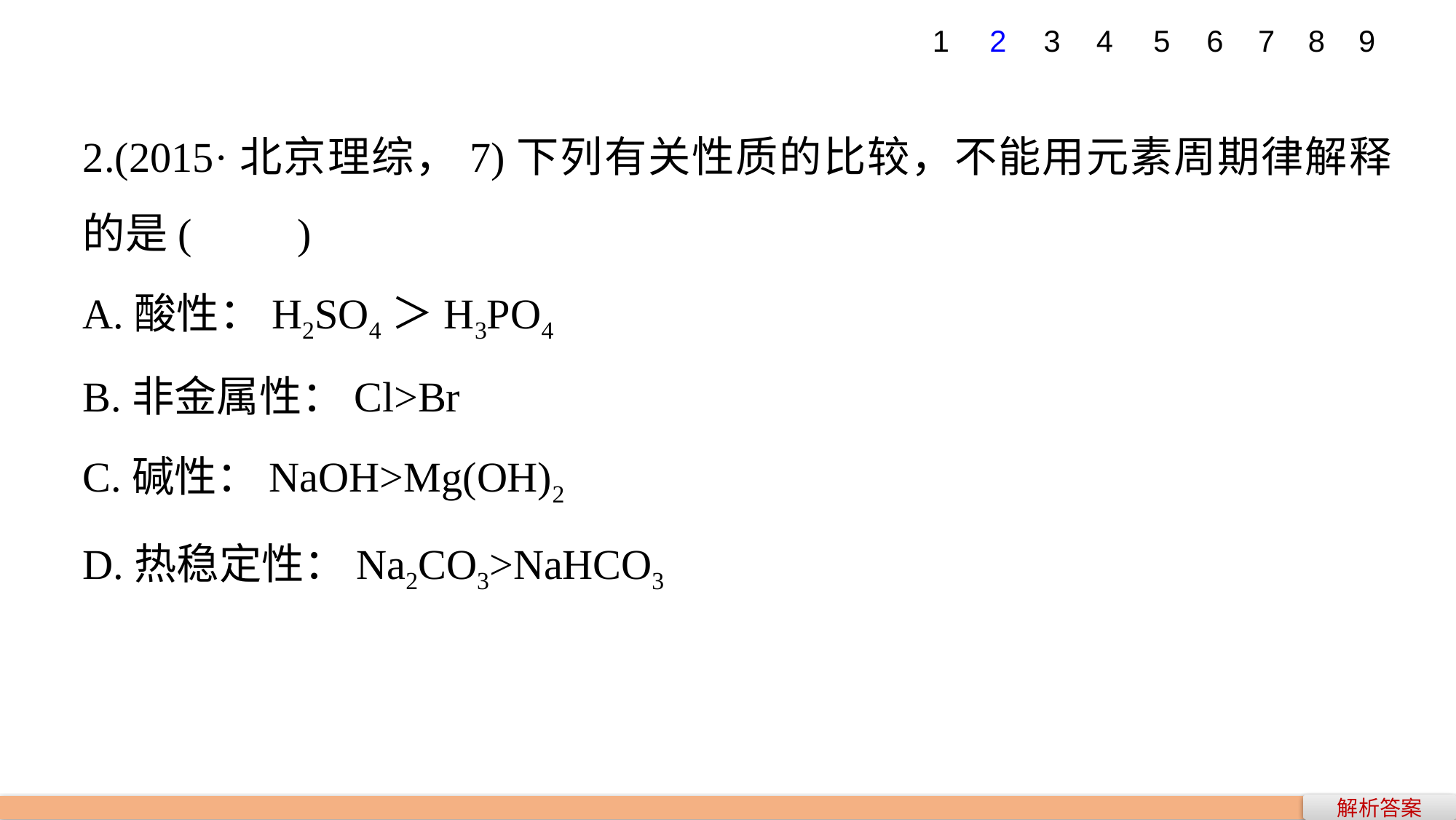

6
7
8
9
1
2
3
4
5
2.(2015·北京理综，7)下列有关性质的比较，不能用元素周期律解释的是(　　)
A.酸性：H2SO4＞H3PO4
B.非金属性：Cl>Br
C.碱性：NaOH>Mg(OH)2
D.热稳定性：Na2CO3>NaHCO3
解析答案